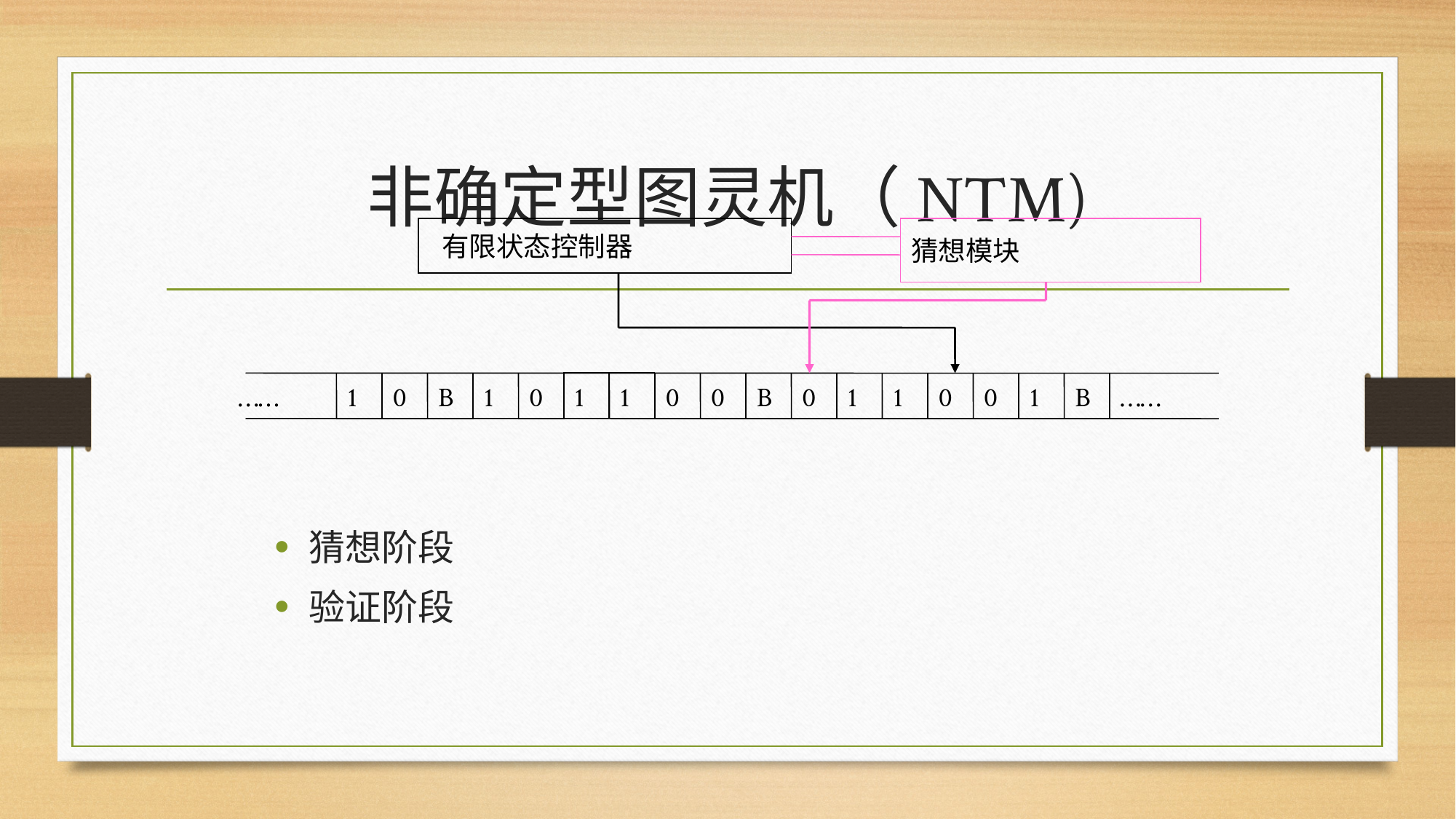

# 非确定型图灵机（NTM)
 有限状态控制器

1
1
……

1
0
B
1
0

0
0
B
0
1

1
0
0
1
B
……

猜想模块

猜想阶段
验证阶段